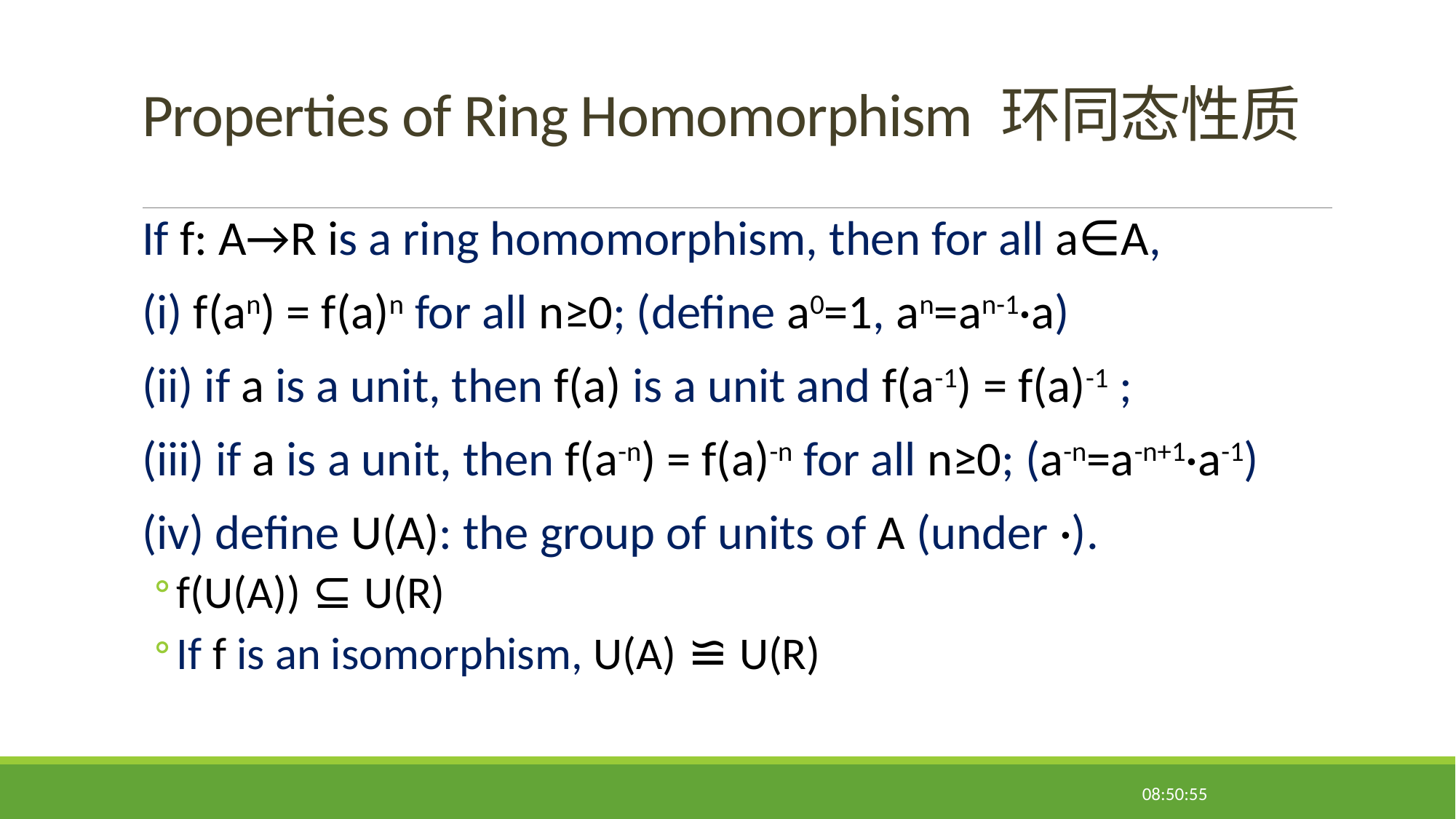

# Properties of Ring Homomorphism 环同态性质
If f: A→R is a ring homomorphism, then for all a∈A,
(i) f(an) = f(a)n for all n≥0; (define a0=1, an=an-1·a)
(ii) if a is a unit, then f(a) is a unit and f(a-1) = f(a)-1 ;
(iii) if a is a unit, then f(a-n) = f(a)-n for all n≥0; (a-n=a-n+1·a-1)
(iv) define U(A): the group of units of A (under ·).
f(U(A)) ⊆ U(R)
If f is an isomorphism, U(A) ≌ U(R)

08:50:55